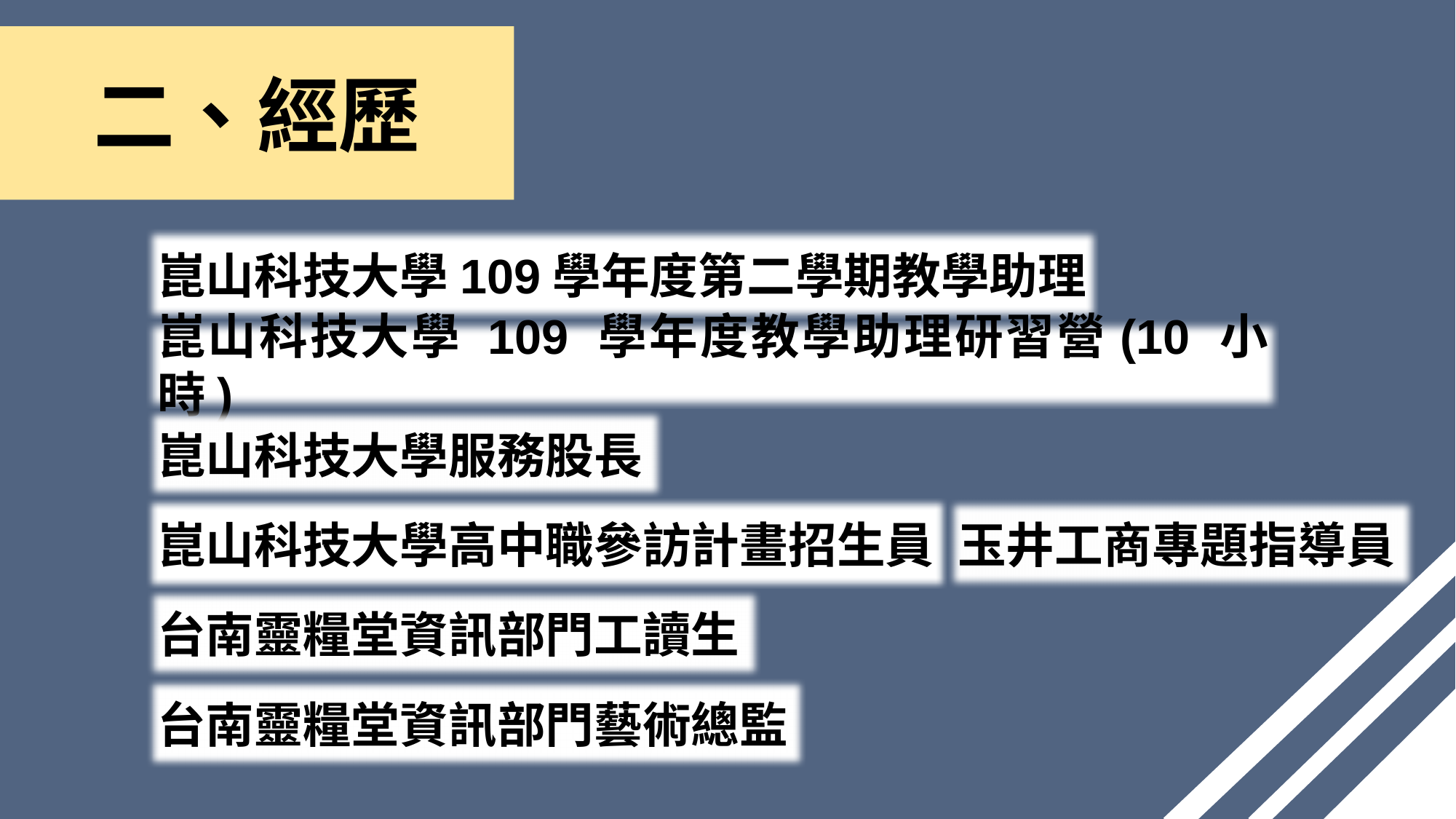

崑山科技大學109學年度第二學期教學助理
崑山科技大學 109 學年度教學助理研習營(10 小時)
崑山科技大學服務股長
玉井工商專題指導員
崑山科技大學高中職參訪計畫招生員
台南靈糧堂資訊部門工讀生
台南靈糧堂資訊部門藝術總監